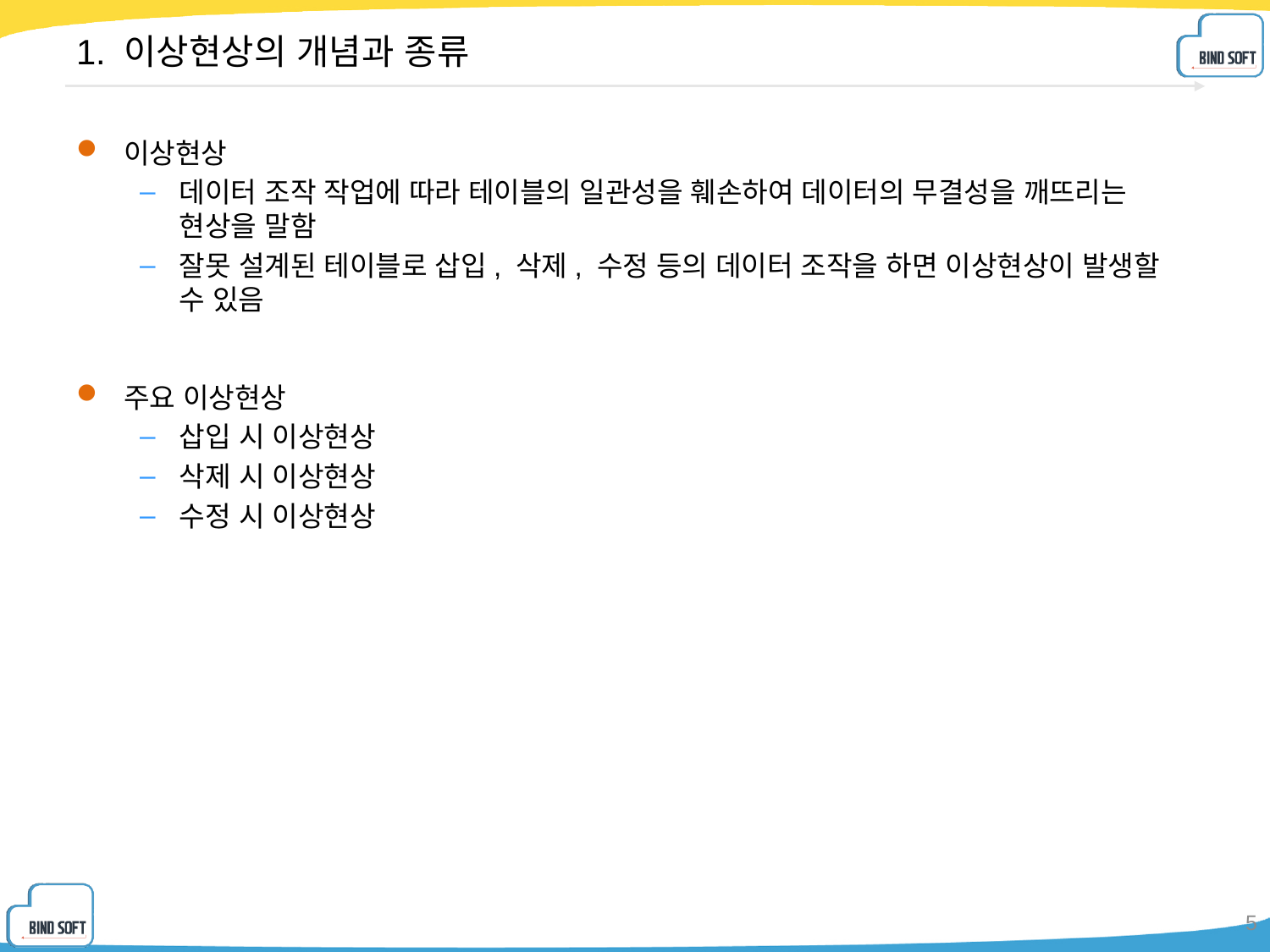

# 1. 이상현상의 개념과 종류
이상현상
데이터 조작 작업에 따라 테이블의 일관성을 훼손하여 데이터의 무결성을 깨뜨리는 현상을 말함
잘못 설계된 테이블로 삽입, 삭제, 수정 등의 데이터 조작을 하면 이상현상이 발생할 수 있음

주요 이상현상
삽입 시 이상현상
삭제 시 이상현상
수정 시 이상현상
5